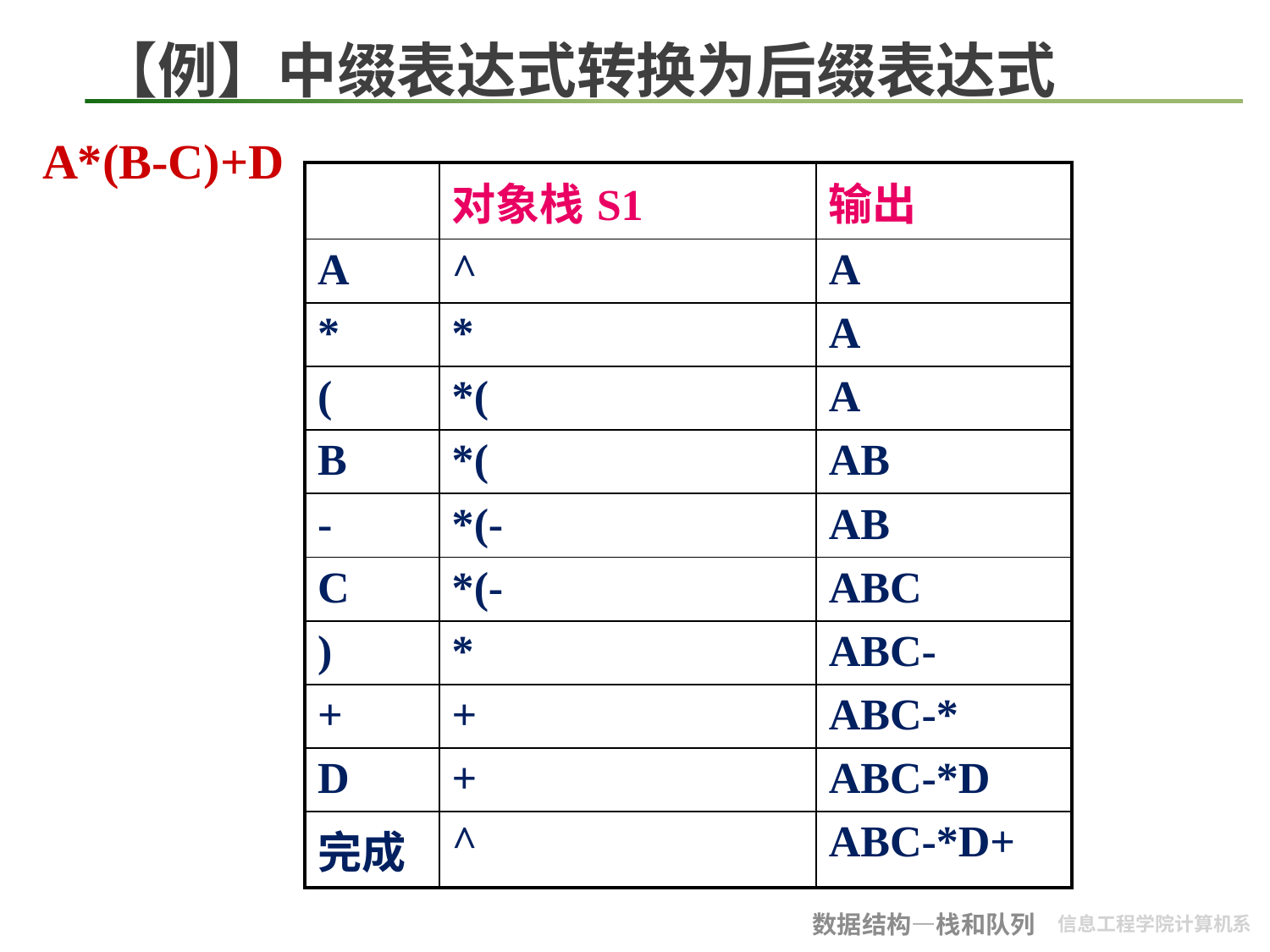

# 【例】中缀表达式转换为后缀表达式
A*(B-C)+D
|  | 对象栈S1 | 输出 |
| --- | --- | --- |
| A | ^ | A |
| \* | \* | A |
| ( | \*( | A |
| B | \*( | AB |
| - | \*(- | AB |
| C | \*(- | ABC |
| ) | \* | ABC- |
| + | + | ABC-\* |
| D | + | ABC-\*D |
| 完成 | ^ | ABC-\*D+ |